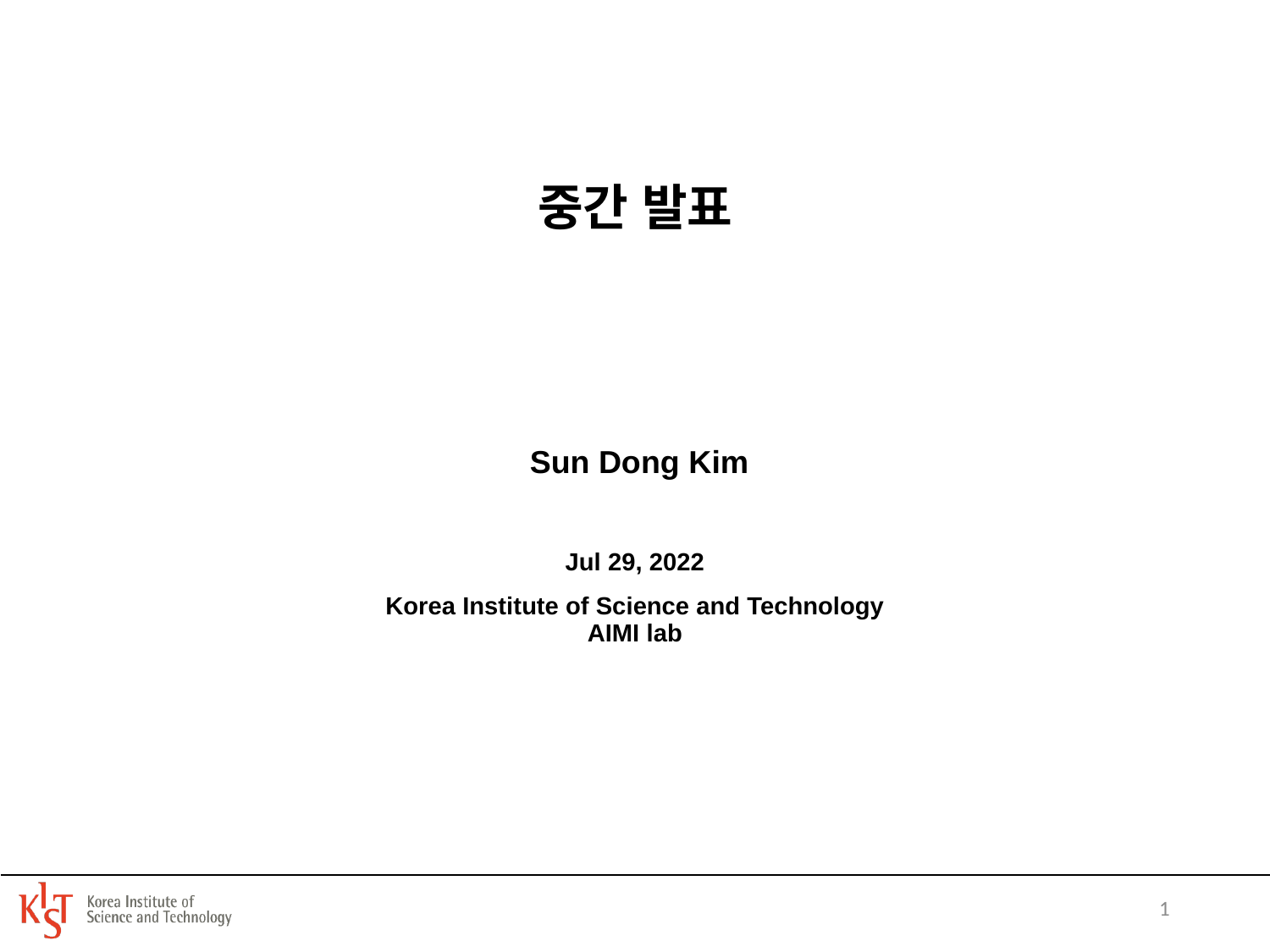

중간 발표

 Sun Dong Kim

Jul 29, 2022
Korea Institute of Science and Technology
AIMI lab

1